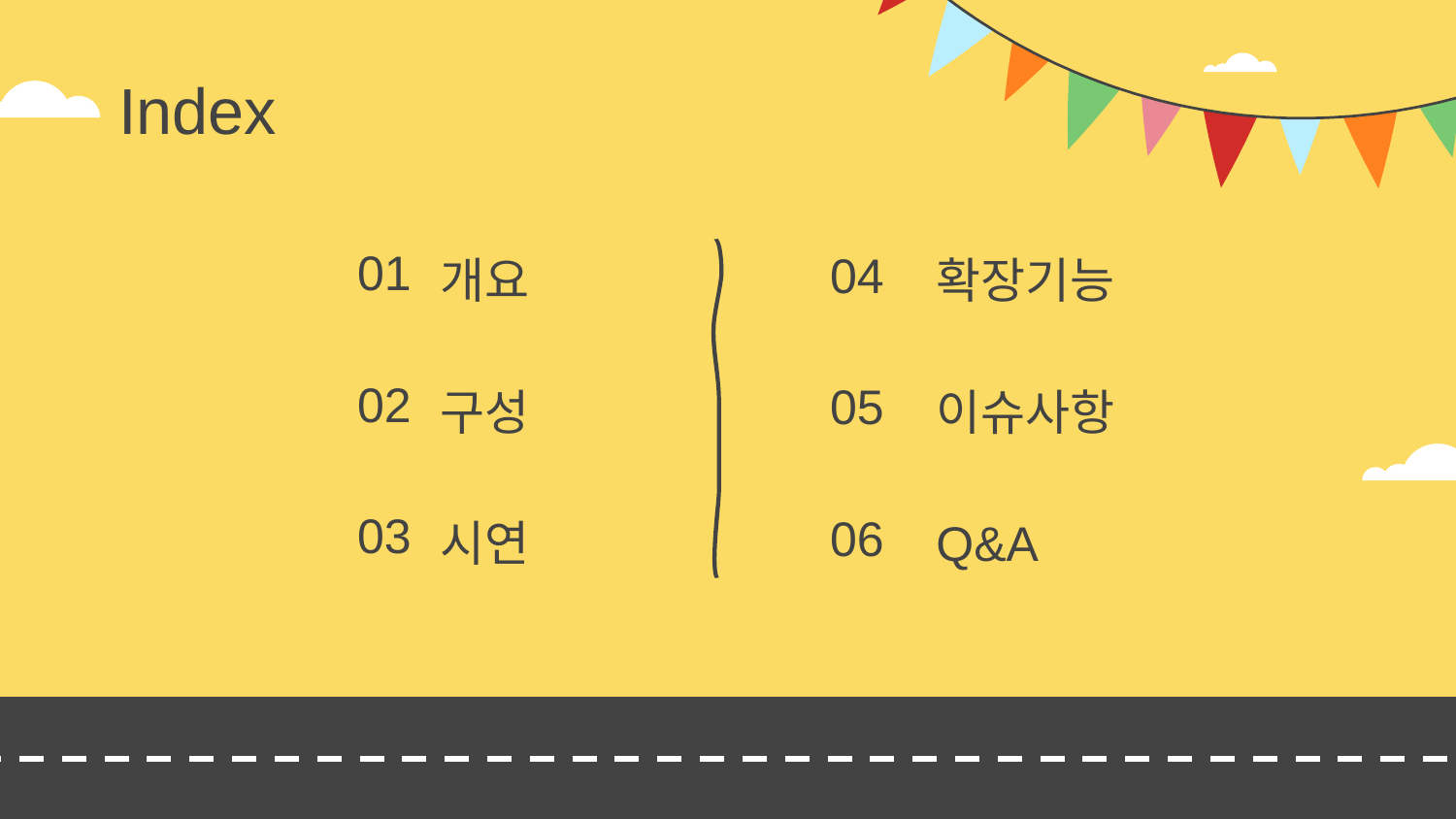

# Index
01

04
개요
확장기능
02
05
구성
이슈사항
03
06
시연
Q&A